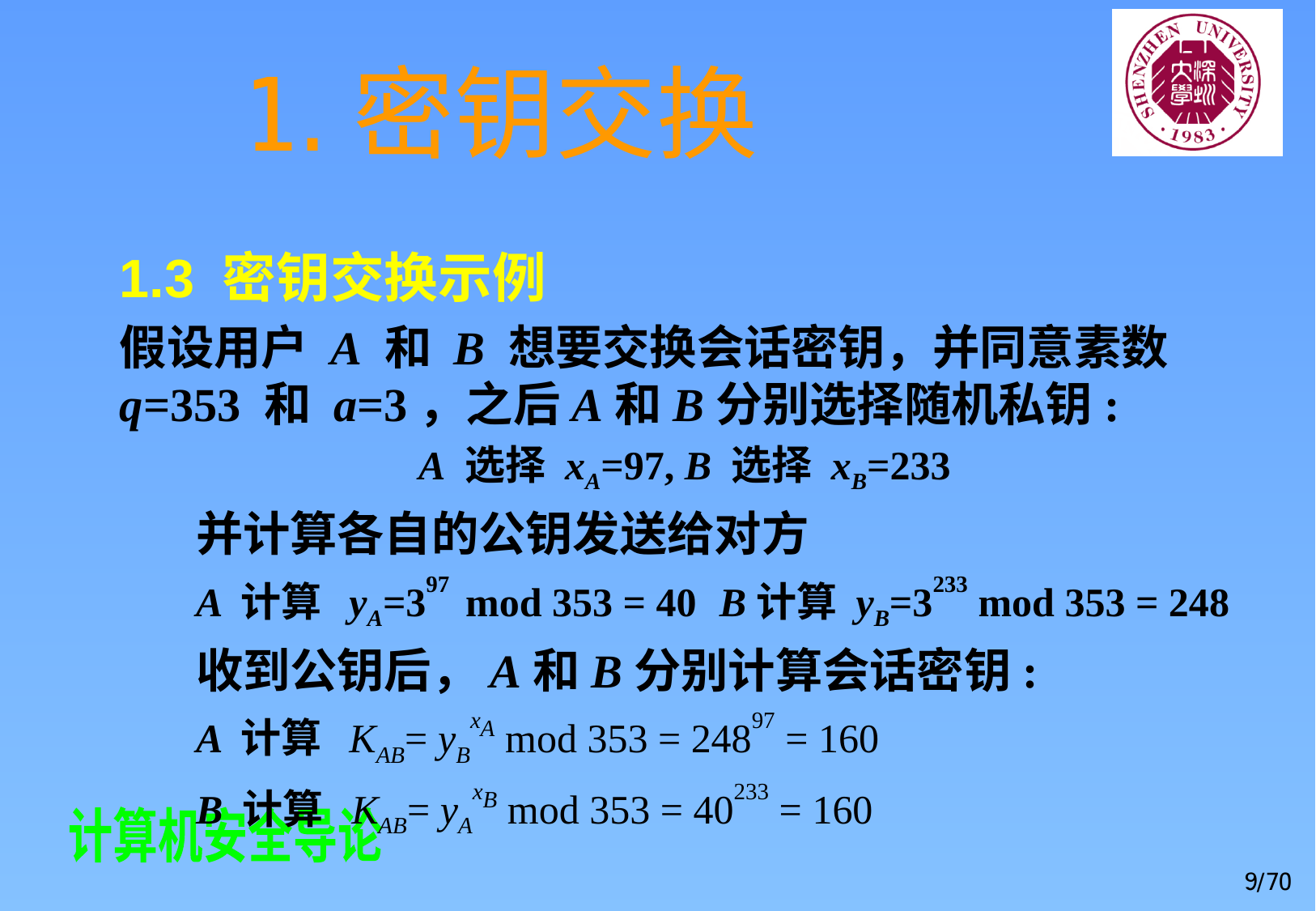

# 1.密钥交换
1.3 密钥交换示例
假设用户 A 和 B 想要交换会话密钥，并同意素数 q=353 和 a=3，之后A和B分别选择随机私钥:
                      A 选择 xA=97, B 选择 xB=233
并计算各自的公钥发送给对方
A 计算  yA=397  mod 353 = 40	B计算 yB=3233 mod 353 = 248
收到公钥后，A和B分别计算会话密钥:
A 计算  KAB= yBxA mod 353 = 24897 = 160
B 计算  KAB= yAxB mod 353 = 40233 = 160

9/70